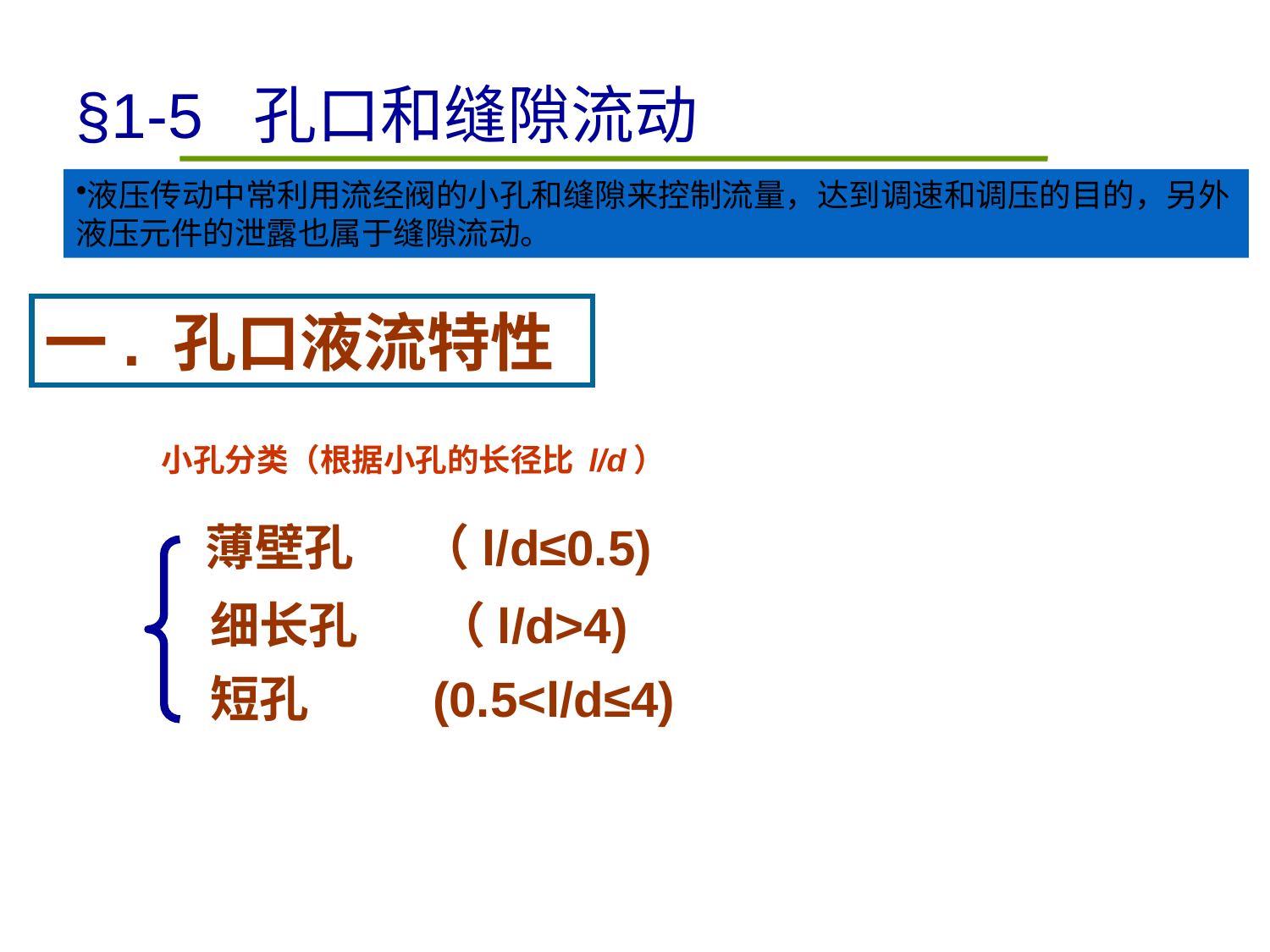

§1-5  孔口和缝隙流动

液压传动中常利用流经阀的小孔和缝隙来控制流量，达到调速和调压的目的，另外液压元件的泄露也属于缝隙流动。
一. 孔口液流特性
小孔分类（根据小孔的长径比 l/d）
薄壁孔      （l/d≤0.5)

细长孔       （l/d>4)
短孔          (0.5<l/d≤4)